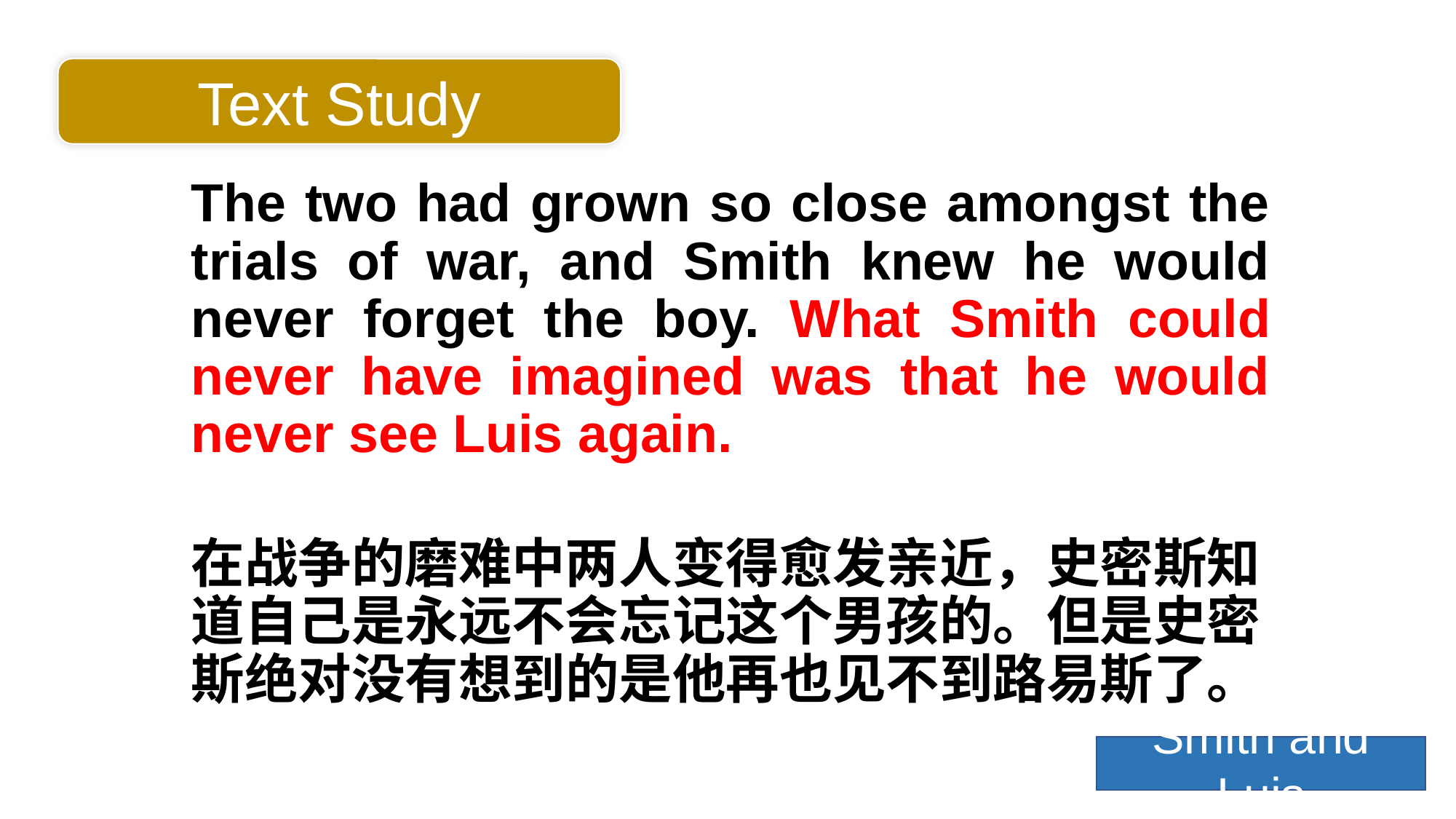

Text Study
	The two had grown so close amongst the trials of war, and Smith knew he would never forget the boy. What Smith could never have imagined was that he would never see Luis again.

	在战争的磨难中两人变得愈发亲近，史密斯知道自己是永远不会忘记这个男孩的。但是史密斯绝对没有想到的是他再也见不到路易斯了。
Smith and Luis